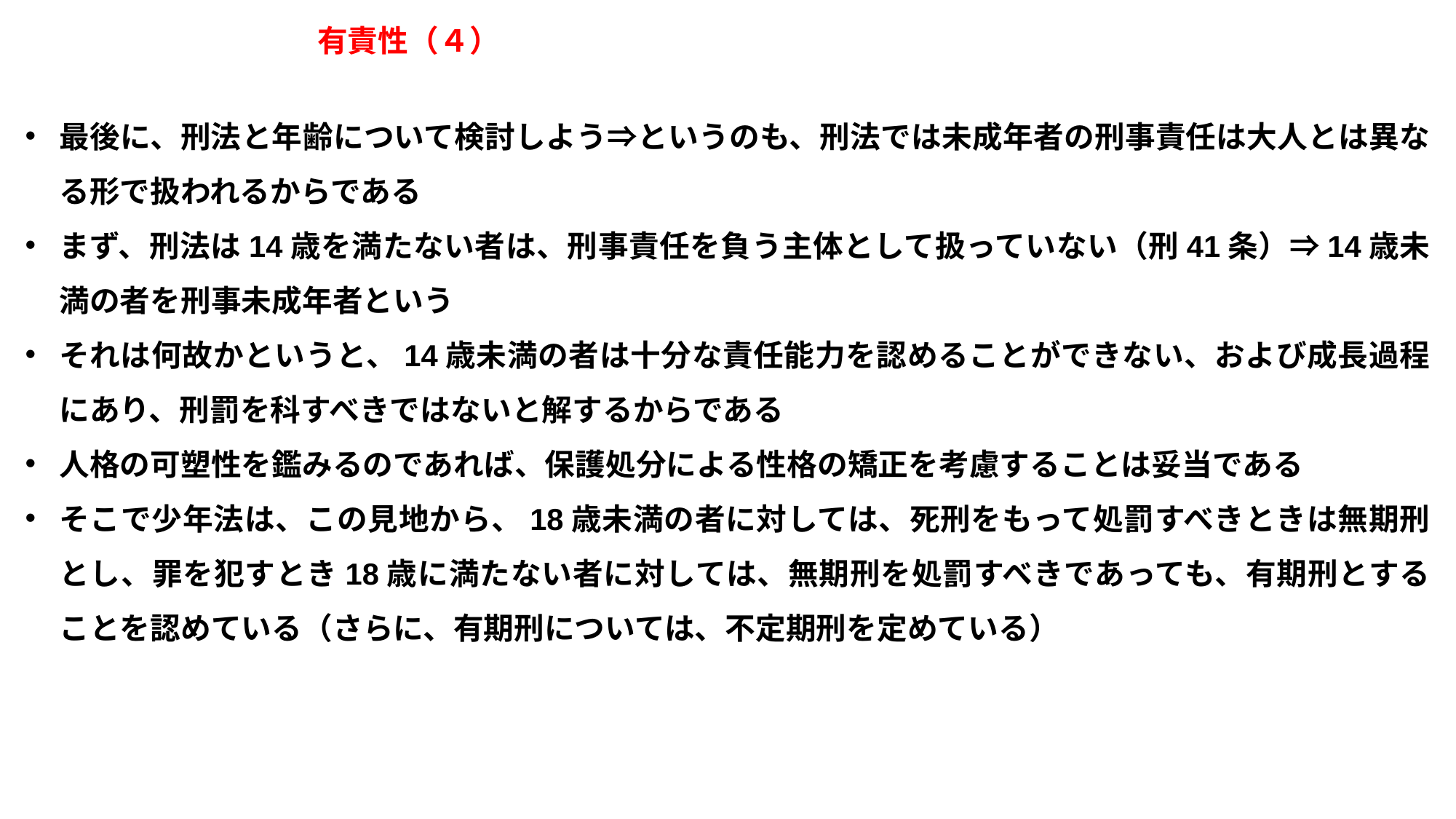

有責性（４）
最後に、刑法と年齢について検討しよう⇒というのも、刑法では未成年者の刑事責任は大人とは異なる形で扱われるからである
まず、刑法は14歳を満たない者は、刑事責任を負う主体として扱っていない（刑41条）⇒14歳未満の者を刑事未成年者という
それは何故かというと、14歳未満の者は十分な責任能力を認めることができない、および成長過程にあり、刑罰を科すべきではないと解するからである
人格の可塑性を鑑みるのであれば、保護処分による性格の矯正を考慮することは妥当である
そこで少年法は、この見地から、18歳未満の者に対しては、死刑をもって処罰すべきときは無期刑とし、罪を犯すとき18歳に満たない者に対しては、無期刑を処罰すべきであっても、有期刑とすることを認めている（さらに、有期刑については、不定期刑を定めている）